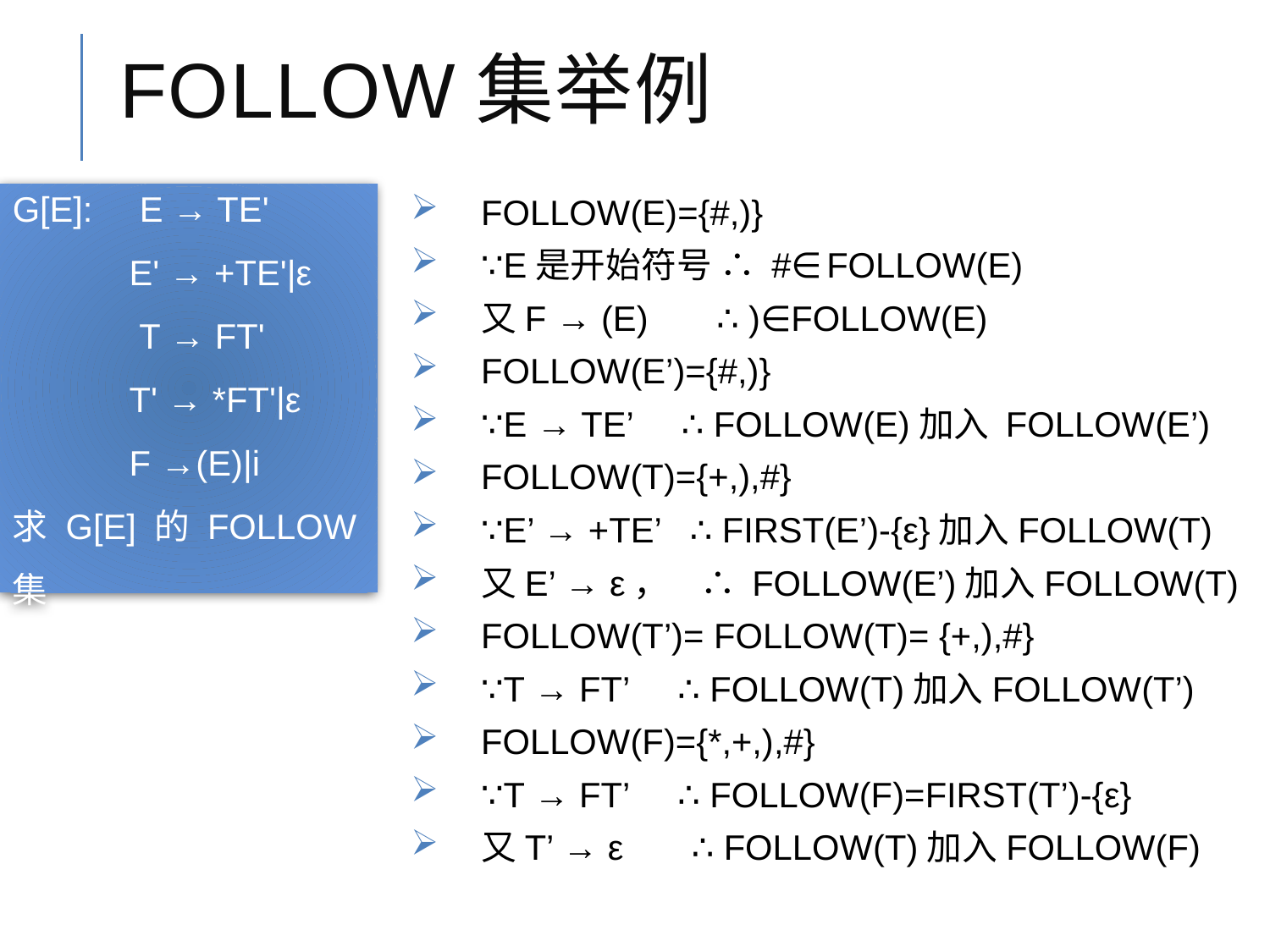

# FOLLOW集举例
G[E]:	E → TE'
            E' → +TE'|ε
             T → FT'
            T' → *FT'|ε
            F →(E)|i
求G[E]的FOLLOW集
FOLLOW(E)={#,)}
∵E是开始符号 ∴ #∈FOLLOW(E)
又F → (E)       ∴ )∈FOLLOW(E)
FOLLOW(E’)={#,)}
∵E → TE’     ∴ FOLLOW(E)加入 FOLLOW(E’)
FOLLOW(T)={+,),#}
∵E’ → +TE’   ∴ FIRST(E’)-{ε}加入FOLLOW(T)
又E’ → ε，    ∴ FOLLOW(E’)加入FOLLOW(T)
FOLLOW(T’)= FOLLOW(T)= {+,),#}
∵T → FT’     ∴ FOLLOW(T)加入FOLLOW(T’)
FOLLOW(F)={*,+,),#}
∵T → FT’     ∴ FOLLOW(F)=FIRST(T’)-{ε}
又T’ → ε       ∴ FOLLOW(T)加入FOLLOW(F)
52